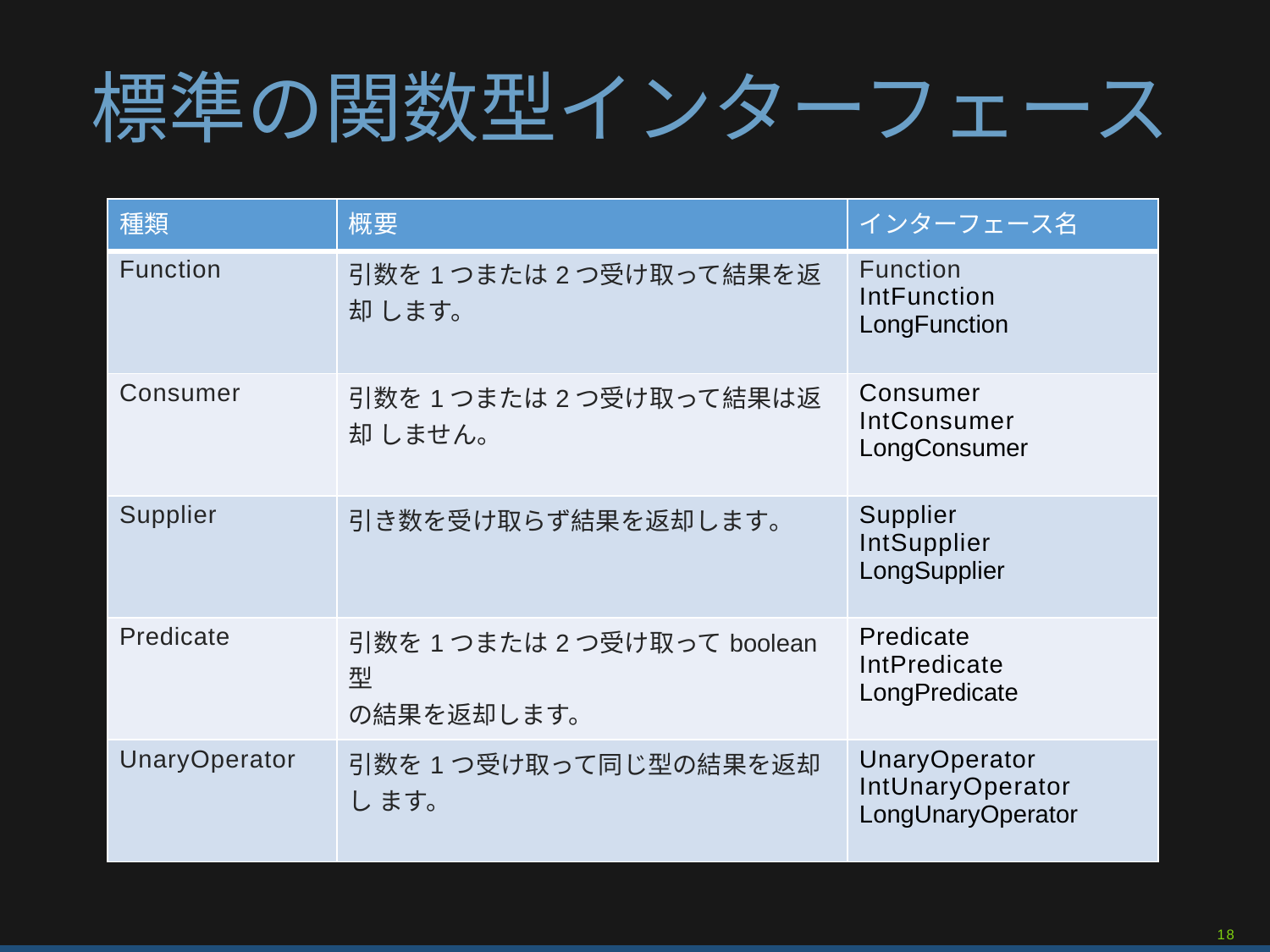

# 標準の関数型インターフェース
| 種類 | 概要 | インターフェース名 |
| --- | --- | --- |
| Function | 引数を1つまたは2つ受け取って結果を返却 します。 | Function IntFunction LongFunction |
| Consumer | 引数を1つまたは2つ受け取って結果は返却 しません。 | Consumer IntConsumer LongConsumer |
| Supplier | 引き数を受け取らず結果を返却します。 | Supplier IntSupplier LongSupplier |
| Predicate | 引数を1つまたは2つ受け取ってboolean型 の結果を返却します。 | Predicate IntPredicate LongPredicate |
| UnaryOperator | 引数を1つ受け取って同じ型の結果を返却し ます。 | UnaryOperator IntUnaryOperator LongUnaryOperator |
18